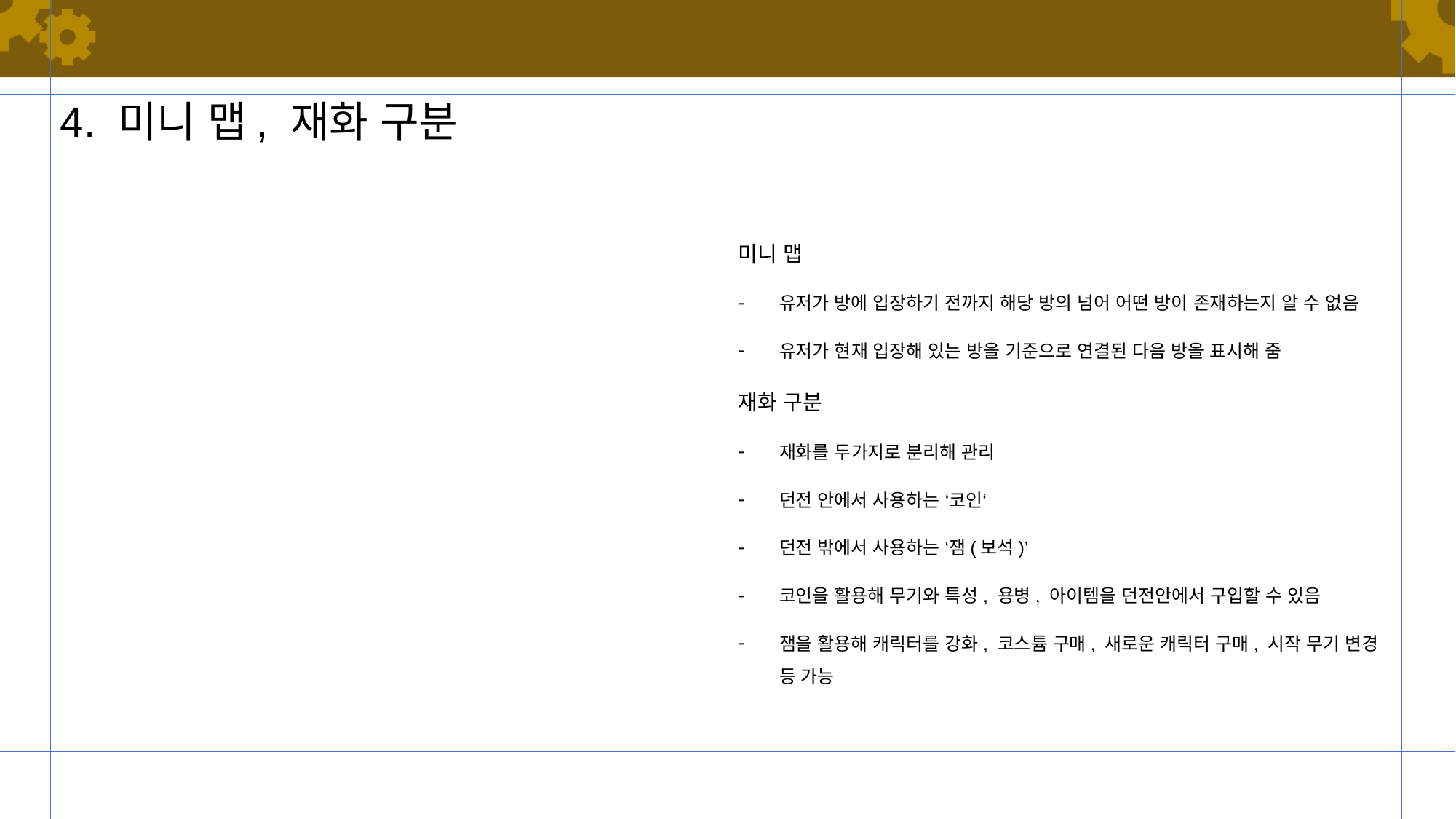

#
4. 미니 맵, 재화 구분
미니 맵
유저가 방에 입장하기 전까지 해당 방의 넘어 어떤 방이 존재하는지 알 수 없음
유저가 현재 입장해 있는 방을 기준으로 연결된 다음 방을 표시해 줌
재화 구분
재화를 두가지로 분리해 관리
던전 안에서 사용하는 ‘코인‘
던전 밖에서 사용하는 ‘잼(보석)’
코인을 활용해 무기와 특성, 용병, 아이템을 던전안에서 구입할 수 있음
잼을 활용해 캐릭터를 강화, 코스튬 구매, 새로운 캐릭터 구매, 시작 무기 변경 등 가능